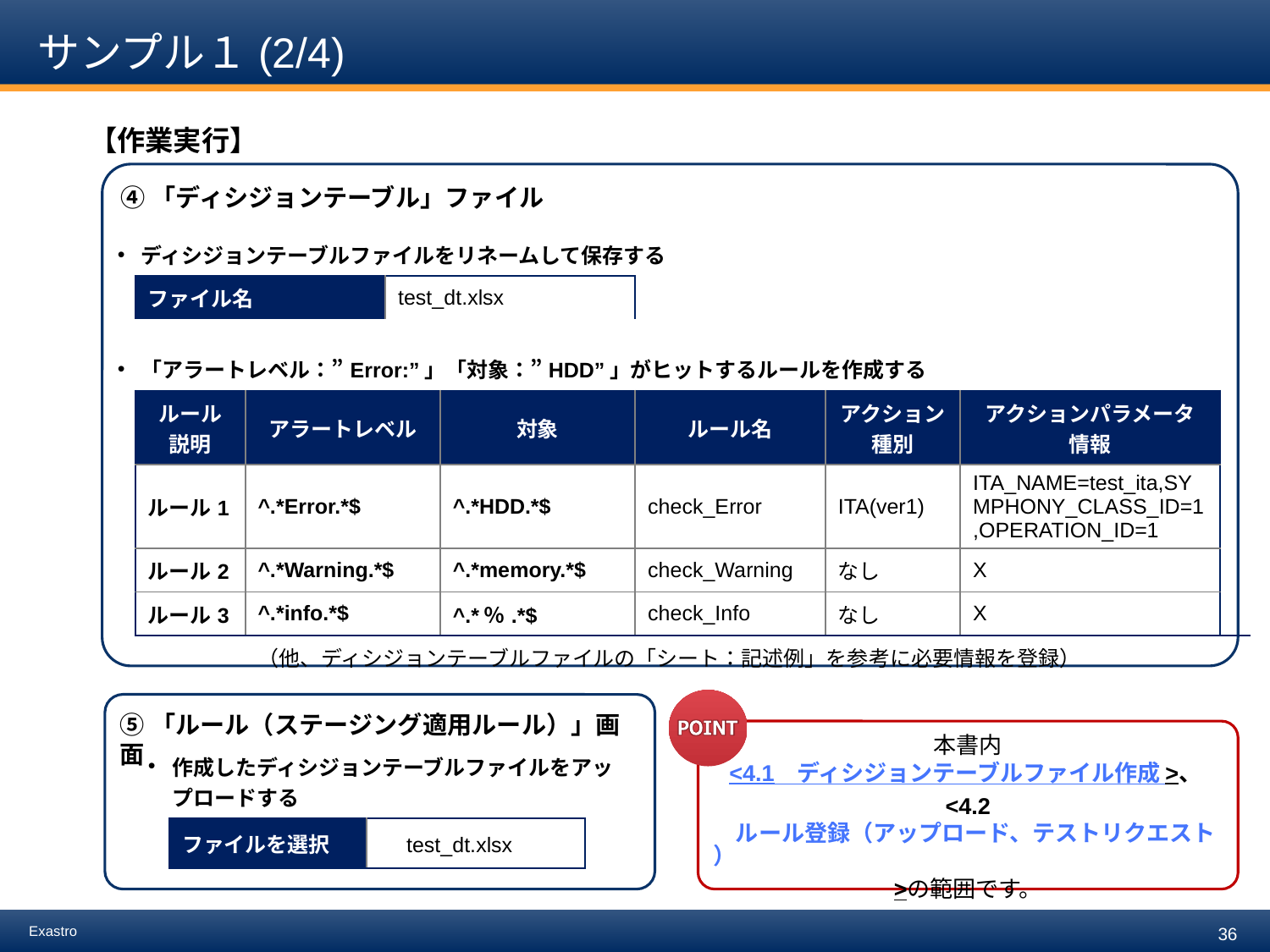

# サンプル１(2/4)
　【作業実行】

④「ディシジョンテーブル」ファイル
| ディシジョンテーブルファイルをリネームして保存する |  |  |  |  |  |  |  |  |  |
| --- | --- | --- | --- | --- | --- | --- | --- | --- | --- |
|  | ファイル名 |  | test\_dt.xlsx |  |  |  |  |  |  |
|  |  |  |  |  |  |  |  |  |  |
| 「アラートレベル：”Error:”」「対象：”HDD”」がヒットするルールを作成する |  |  |  |  |  |  |  |  |  |
|  | ルール説明 | アラートレベル |  | 対象 | ルール名 | アクション 種別 | アクションパラメータ 情報 |  |  |
|  | ルール1 | ^.\*Error.\*$ |  | ^.\*HDD.\*$ | check\_Error | ITA(ver1) | ITA\_NAME=test\_ita,SYMPHONY\_CLASS\_ID=1,OPERATION\_ID=1 |  |  |
|  | ルール2 | ^.\*Warning.\*$ |  | ^.\*memory.\*$ | check\_Warning | なし | X |  |  |
|  | ルール3 | ^.\*info.\*$ |  | ^.\*％.\*$ | check\_Info | なし | X |  |  |
|  |  | （他、ディシジョンテーブルファイルの「シート：記述例」を参考に必要情報を登録） |  |  |  |  |  |  |  |

本書内
<4.1　ディシジョンテーブルファイル作成 >、<4.2　ルール登録（アップロード、テストリクエスト）>の範囲です。
⑤「ルール（ステージング適用ルール）」画面
| 作成したディシジョンテーブルファイルをアップロードする |  |  |  |
| --- | --- | --- | --- |
|  | ファイルを選択 | test\_dt.xlsx |  |
|  |  |  |  |